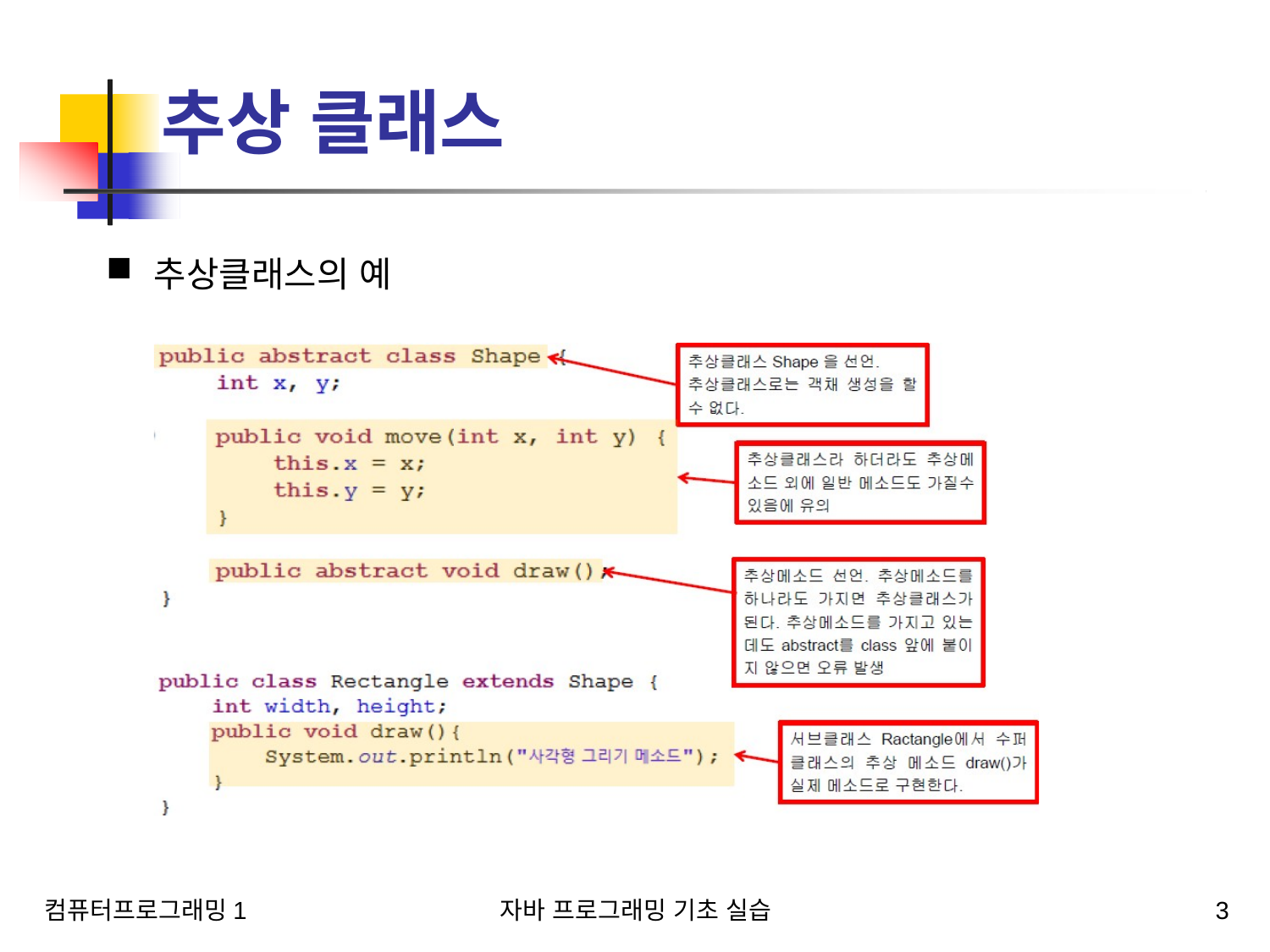

# 추상 클래스

추상클래스의 예

컴퓨터프로그래밍1
자바 프로그래밍 기초 실습
3